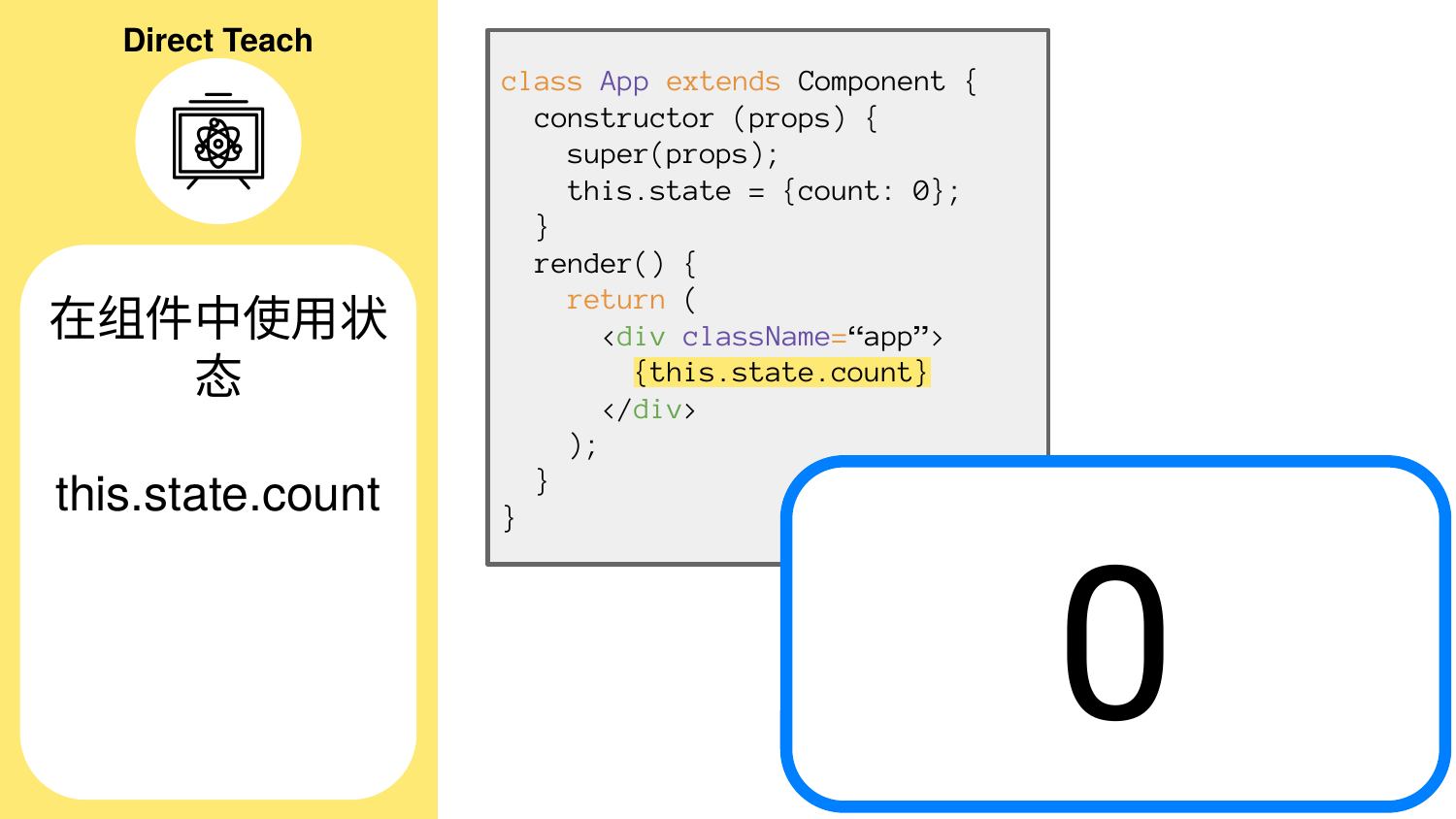

class App extends Component {
  constructor (props) {
    super(props);
    this.state = {count: 0};
  }
  render() {
    return (
      <div className=“app”>
        {this.state.count}
      </div>
    );
  }
}
# 在组件中使用状态 this.state.count
0